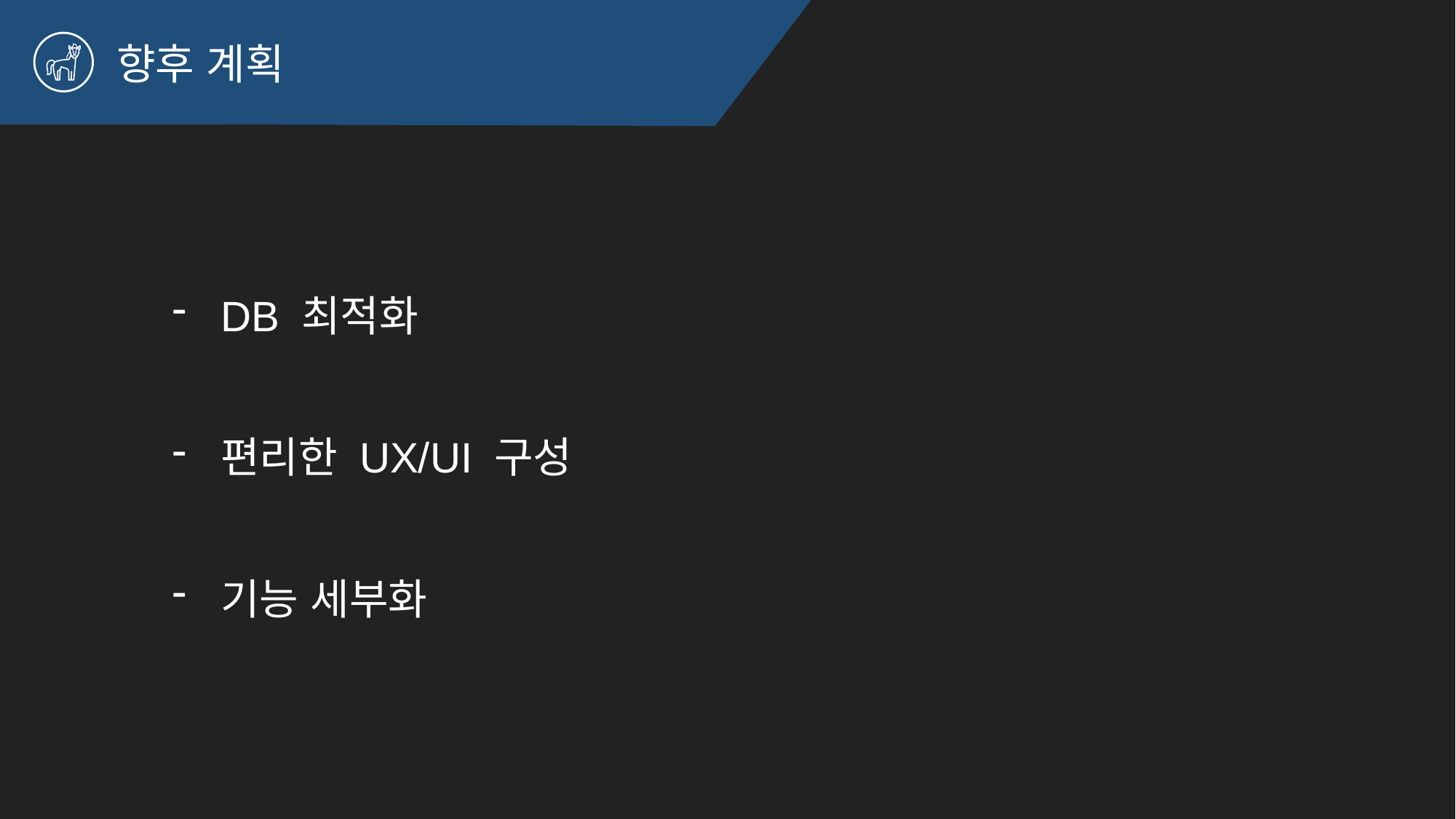

향후 계획

DB 최적화
편리한 UX/UI 구성
기능 세부화